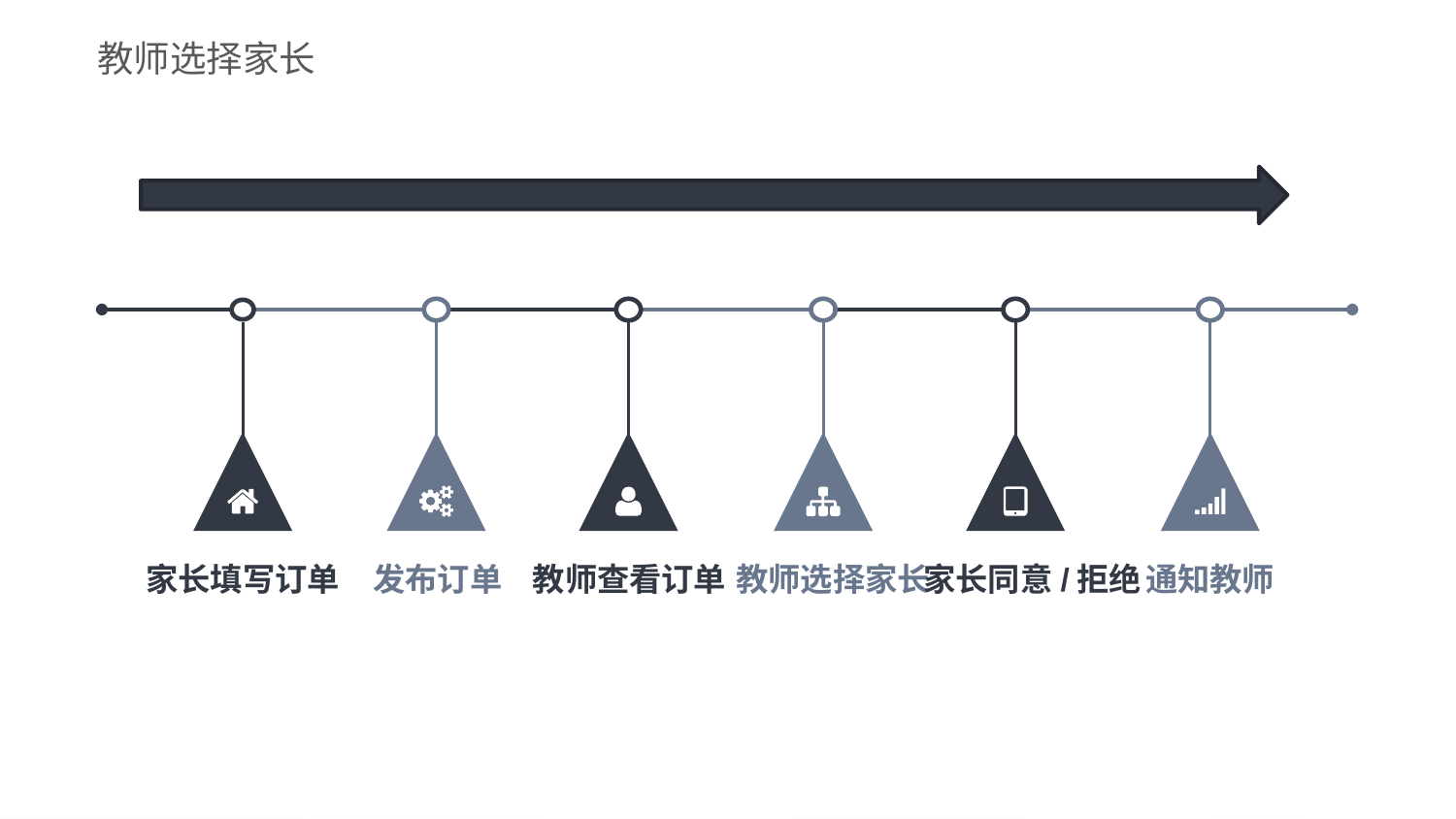

教师选择家长

家长填写订单

发布订单

教师查看订单

 教师选择家长

家长同意/拒绝

通知教师